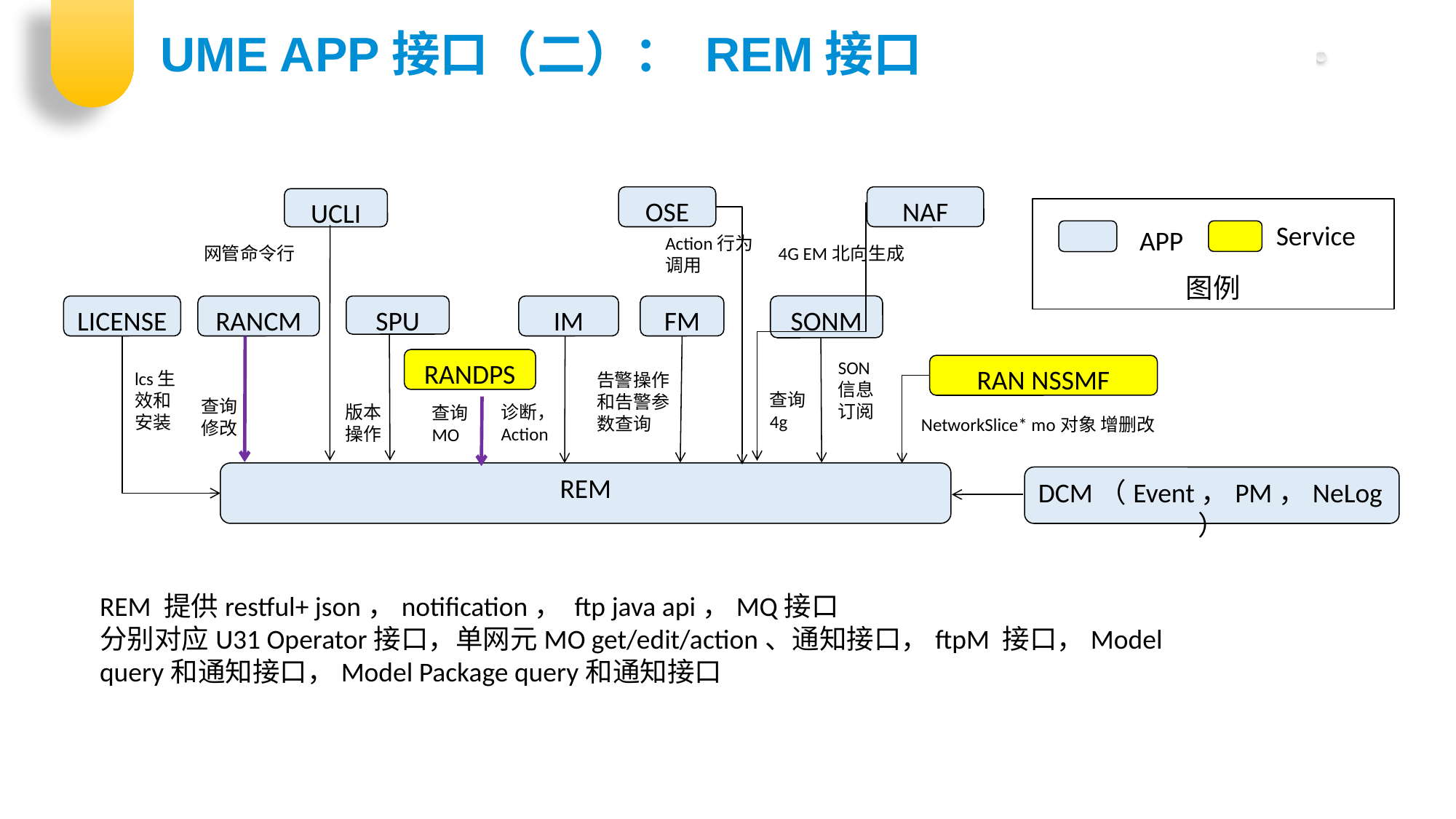

UME APP接口（二）： REM接口

OSE
NAF
UCLI
图例
Service
APP

Action行为调用
网管命令行
4G EM北向生成
LICENSE
RANCM
SPU
IM
FM
SONM
RANDPS
SON信息订阅
RAN NSSMF
lcs生效和安装
告警操作和告警参数查询
查询4g
查询
修改
诊断，Action
版本操作
查询MO
NetworkSlice* mo对象 增删改
REM
DCM（Event，PM，NeLog）
REM 提供restful+ json，notification， ftp java api，MQ接口
分别对应U31 Operator接口，单网元MO get/edit/action、通知接口，ftpM 接口，Model query和通知接口，Model Package query和通知接口